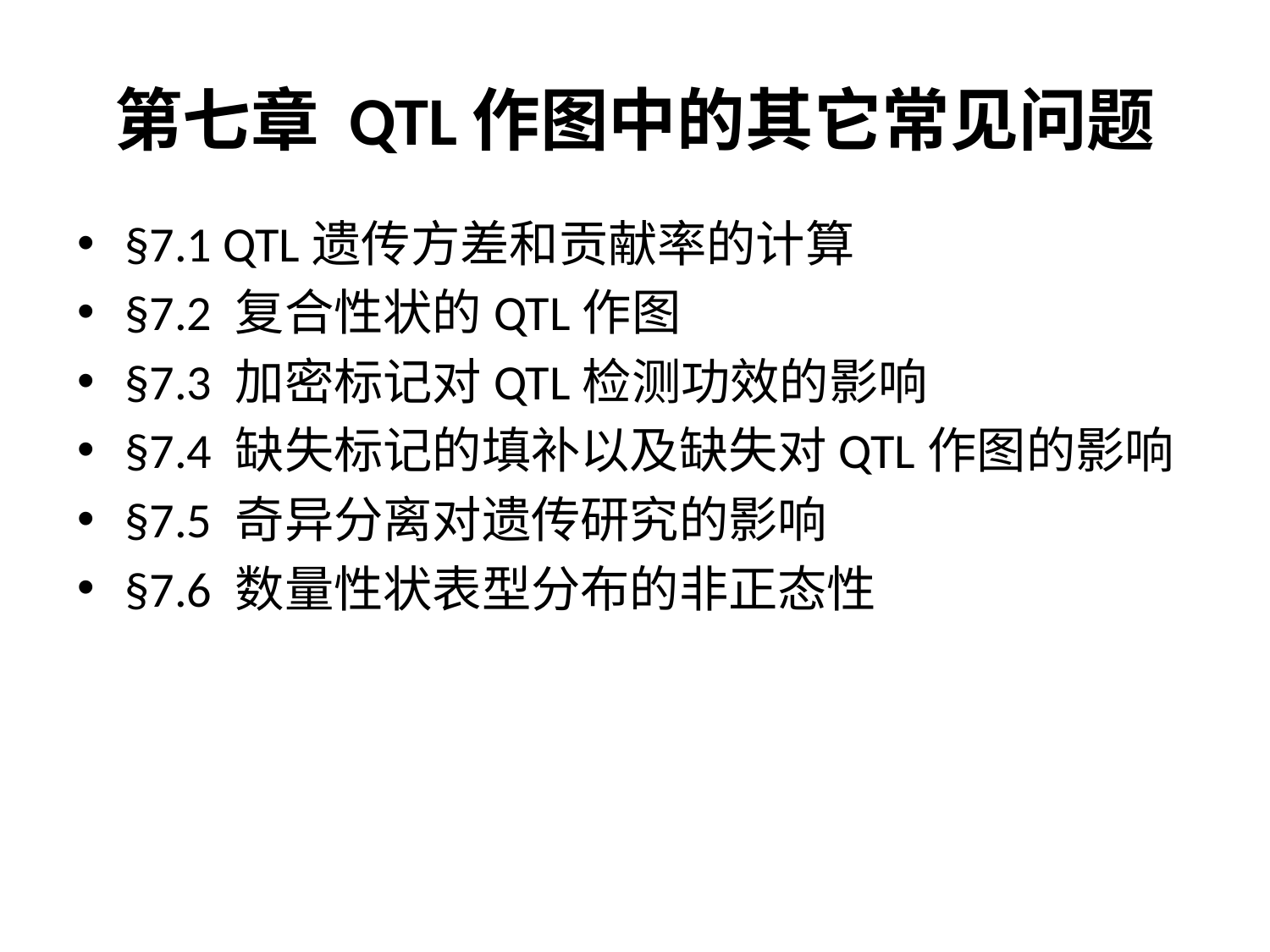

# 第七章 QTL作图中的其它常见问题
§7.1 QTL遗传方差和贡献率的计算
§7.2 复合性状的QTL作图
§7.3 加密标记对QTL检测功效的影响
§7.4 缺失标记的填补以及缺失对QTL作图的影响
§7.5 奇异分离对遗传研究的影响
§7.6 数量性状表型分布的非正态性